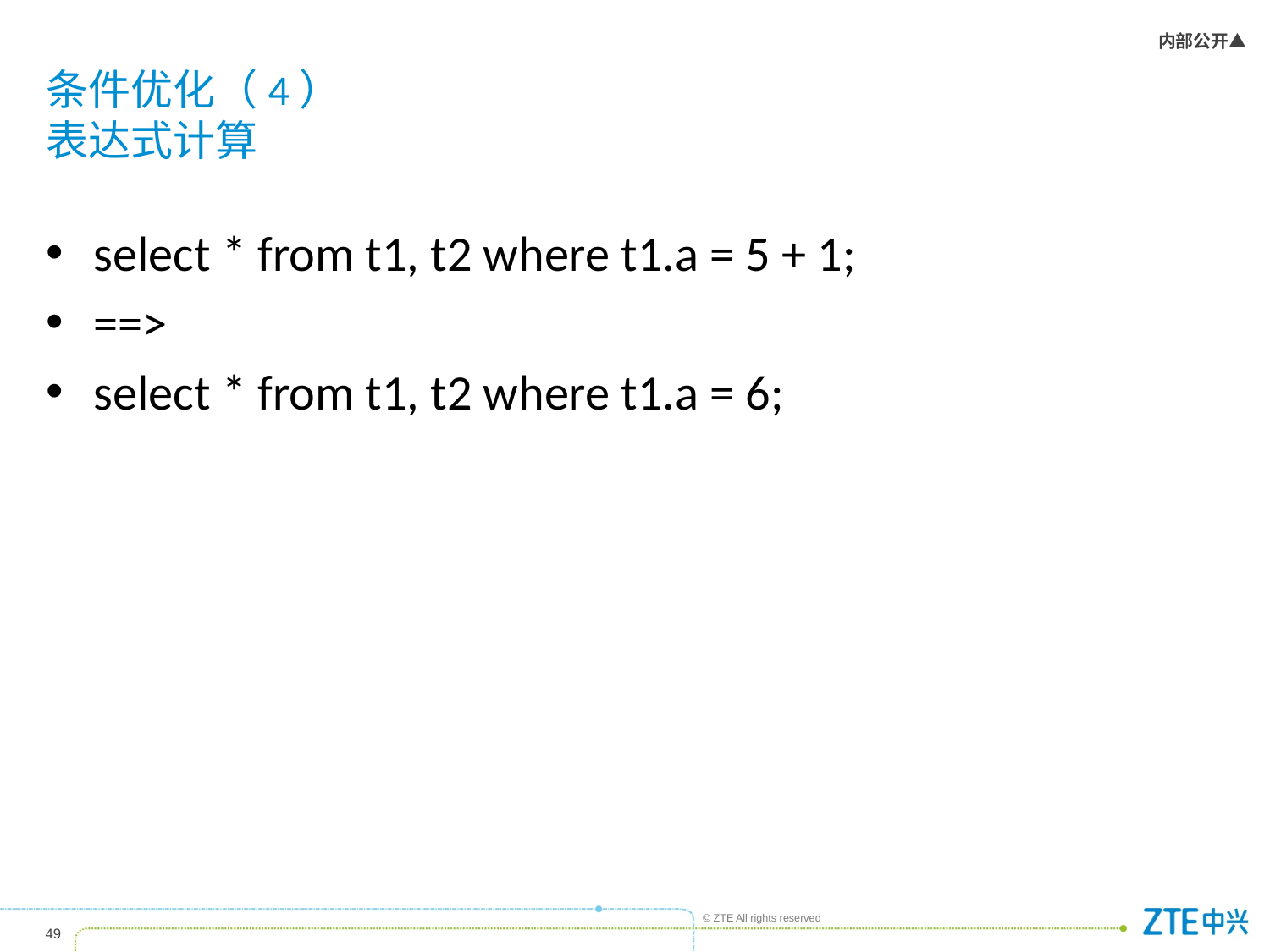

# 条件优化（4） 表达式计算
select * from t1, t2 where t1.a = 5 + 1;
==>
select * from t1, t2 where t1.a = 6;